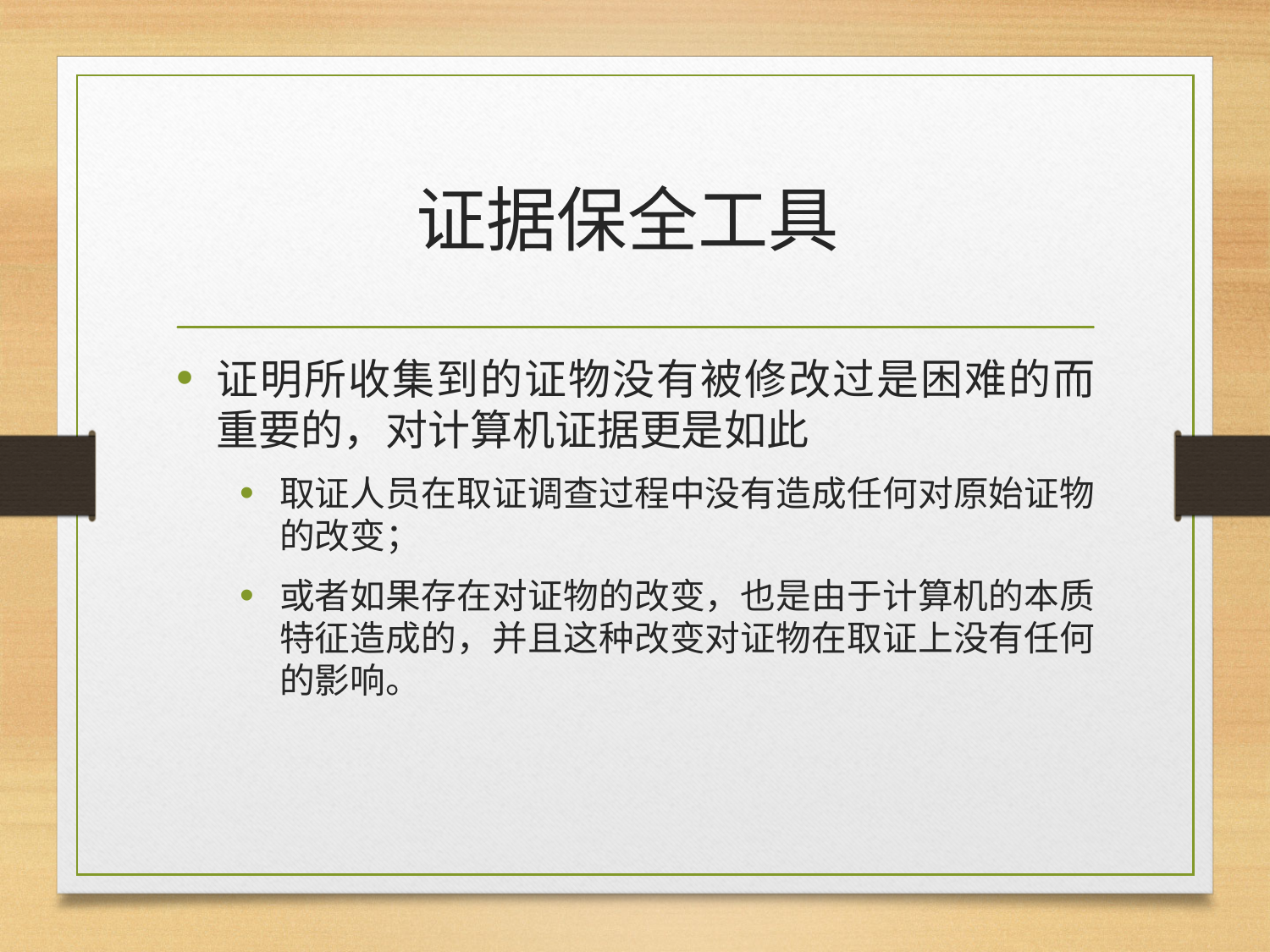

# 证据保全工具
证明所收集到的证物没有被修改过是困难的而重要的，对计算机证据更是如此
取证人员在取证调查过程中没有造成任何对原始证物的改变；
或者如果存在对证物的改变，也是由于计算机的本质特征造成的，并且这种改变对证物在取证上没有任何的影响。